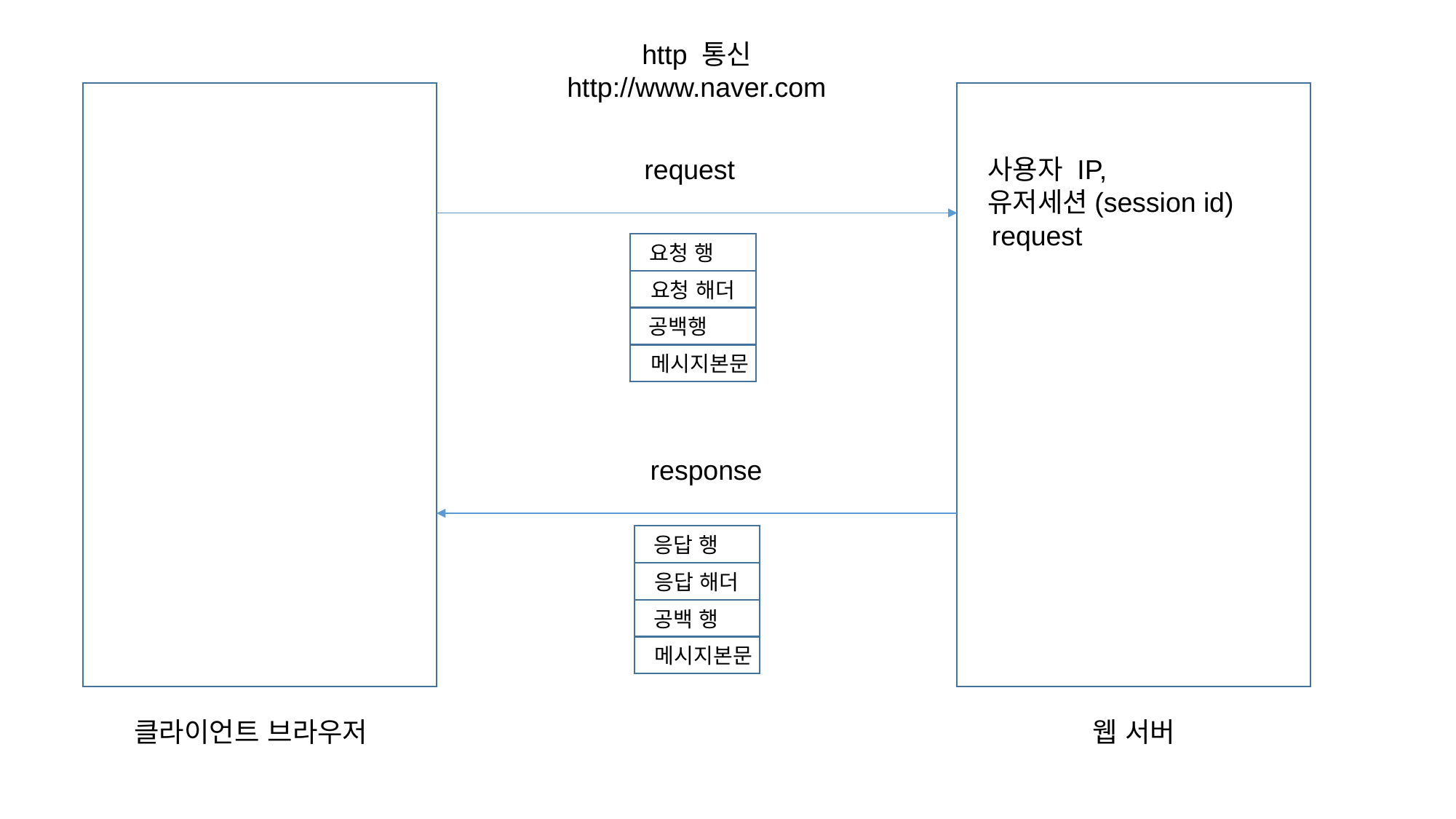

http 통신
http://www.naver.com

request
사용자 IP,
유저세션(session id)
request

요청 행

요청 해더

공백행

메시지본문
response

응답 행

응답 해더

공백 행

메시지본문
클라이언트 브라우저
웹 서버